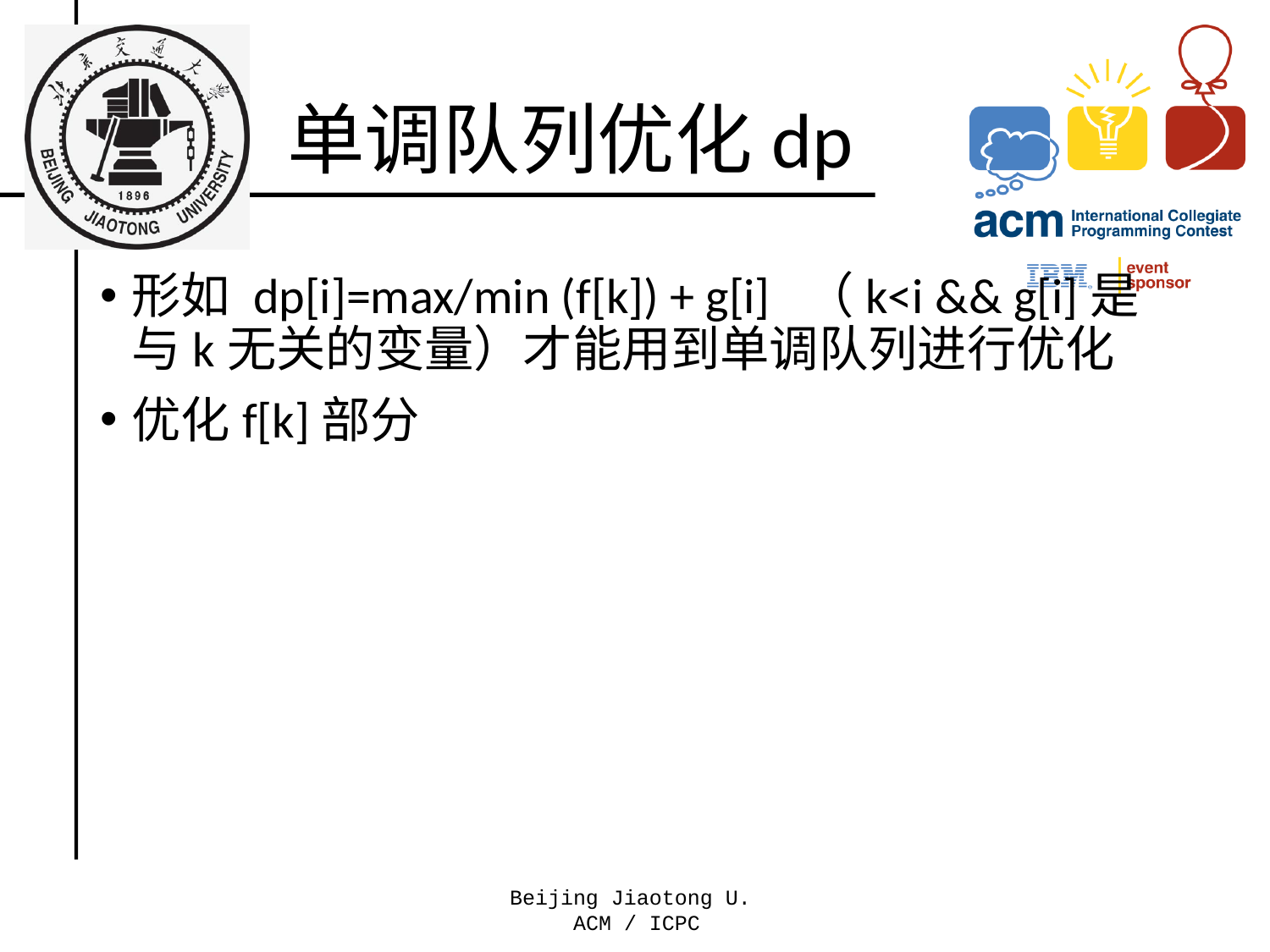

# 单调队列优化dp
形如 dp[i]=max/min (f[k]) + g[i]  （k<i && g[i]是与k无关的变量）才能用到单调队列进行优化
优化f[k]部分